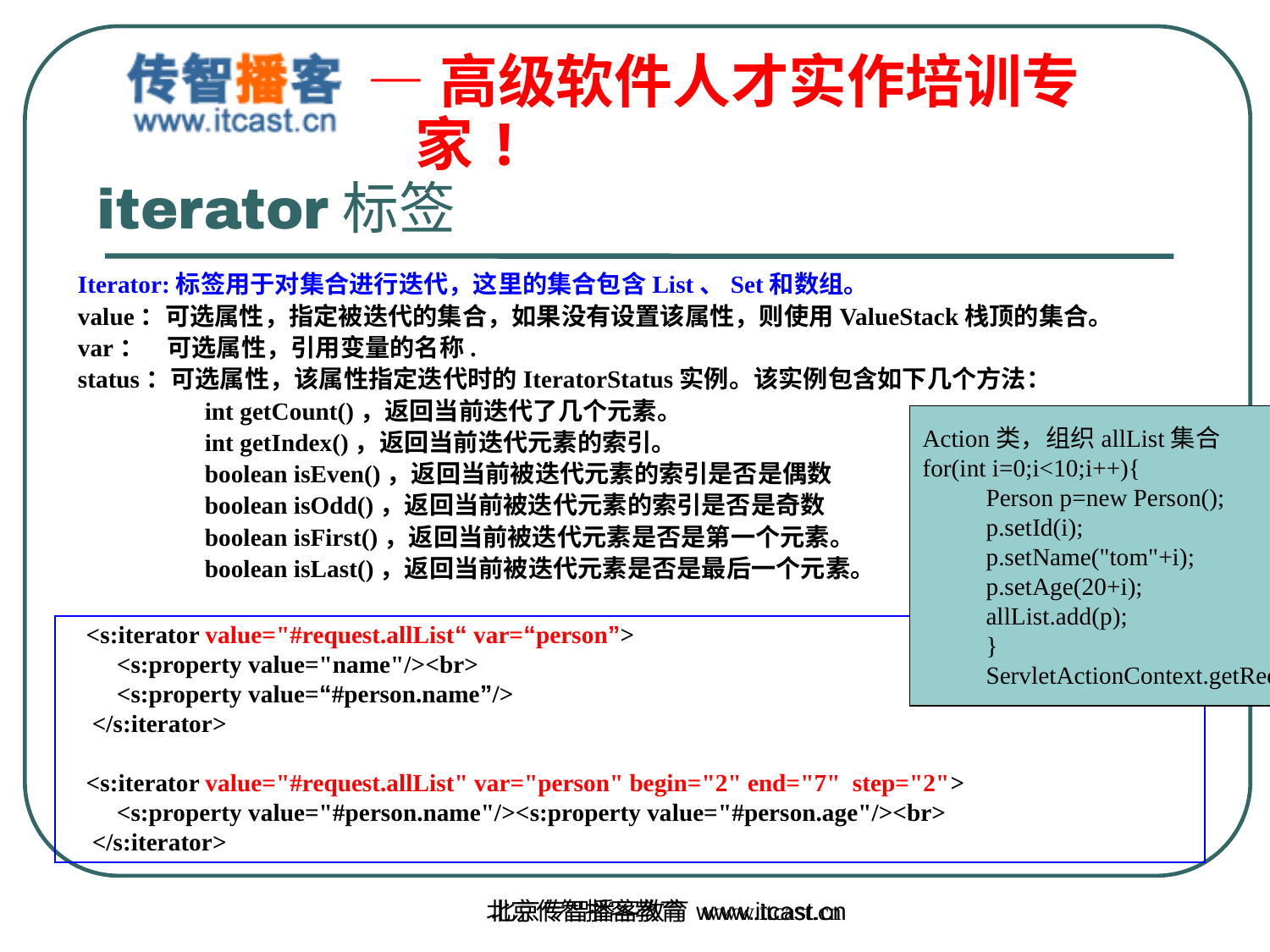

iterator标签
Iterator:标签用于对集合进行迭代，这里的集合包含List、Set和数组。
value：可选属性，指定被迭代的集合，如果没有设置该属性，则使用ValueStack栈顶的集合。
var：    可选属性，引用变量的名称.
status：可选属性，该属性指定迭代时的IteratorStatus实例。该实例包含如下几个方法：
	int getCount()，返回当前迭代了几个元素。
	int getIndex()，返回当前迭代元素的索引。
	boolean isEven()，返回当前被迭代元素的索引是否是偶数
	boolean isOdd()，返回当前被迭代元素的索引是否是奇数
	boolean isFirst()，返回当前被迭代元素是否是第一个元素。
	boolean isLast()，返回当前被迭代元素是否是最后一个元素。

Action类，组织allList集合
for(int i=0;i<10;i++){
Person p=new Person();
p.setId(i);
p.setName("tom"+i);
p.setAge(20+i);
allList.add(p);
}
ServletActionContext.getRequest().setAttribute("allList", allList);
   <s:iterator value="#request.allList“ var=“person”>
        <s:property value="name"/><br>
        <s:property value=“#person.name”/>
    </s:iterator>

   <s:iterator value="#request.allList" var="person" begin="2" end="7"  step="2">
        <s:property value="#person.name"/><s:property value="#person.age"/><br>
    </s:iterator>
北京传智播客教育 www.itcast.cn
北京传智播客教育 www.itcast.cn